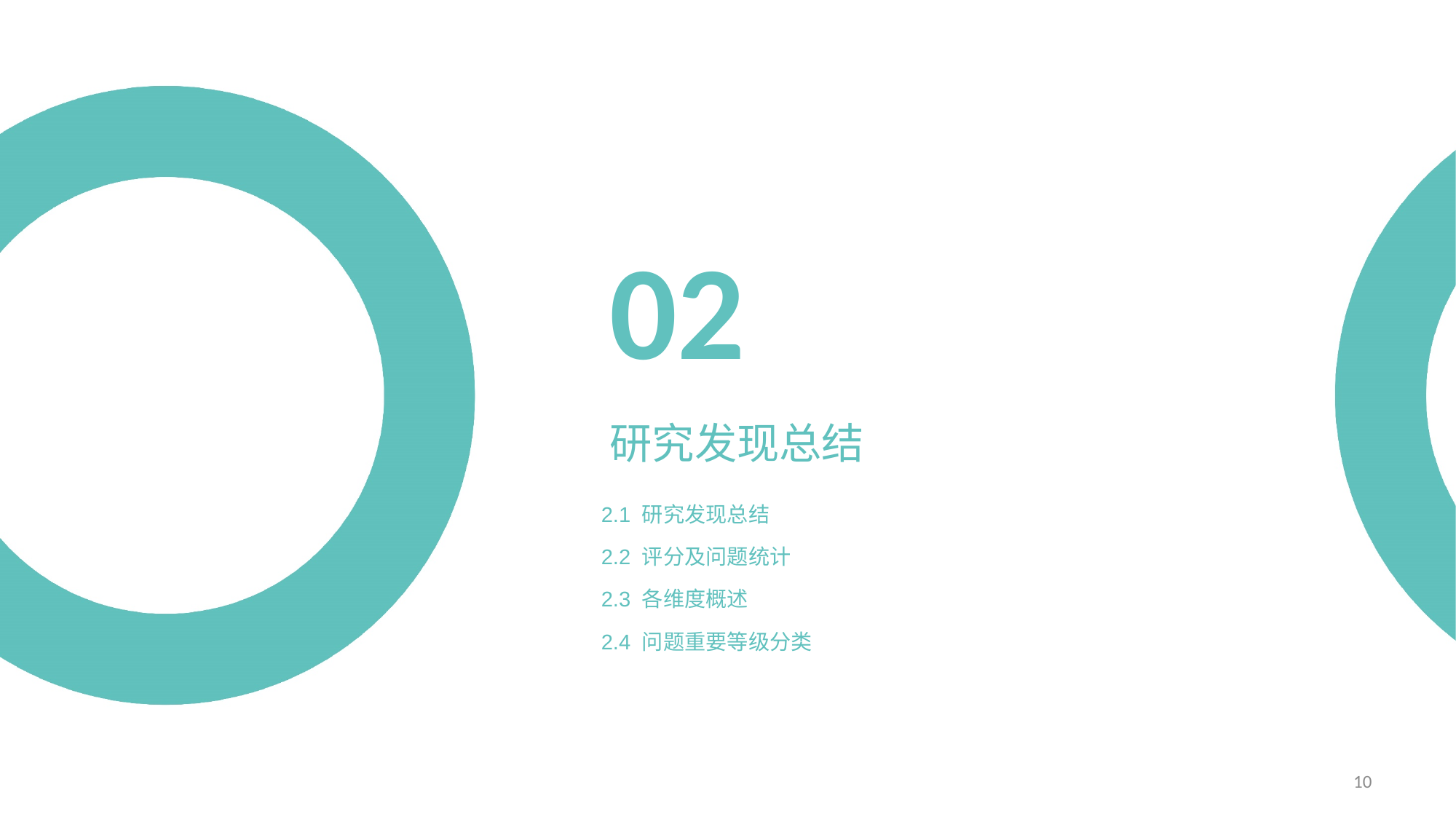

# 02
研究发现总结
2.1 研究发现总结
2.2 评分及问题统计
2.3 各维度概述
2.4 问题重要等级分类
10